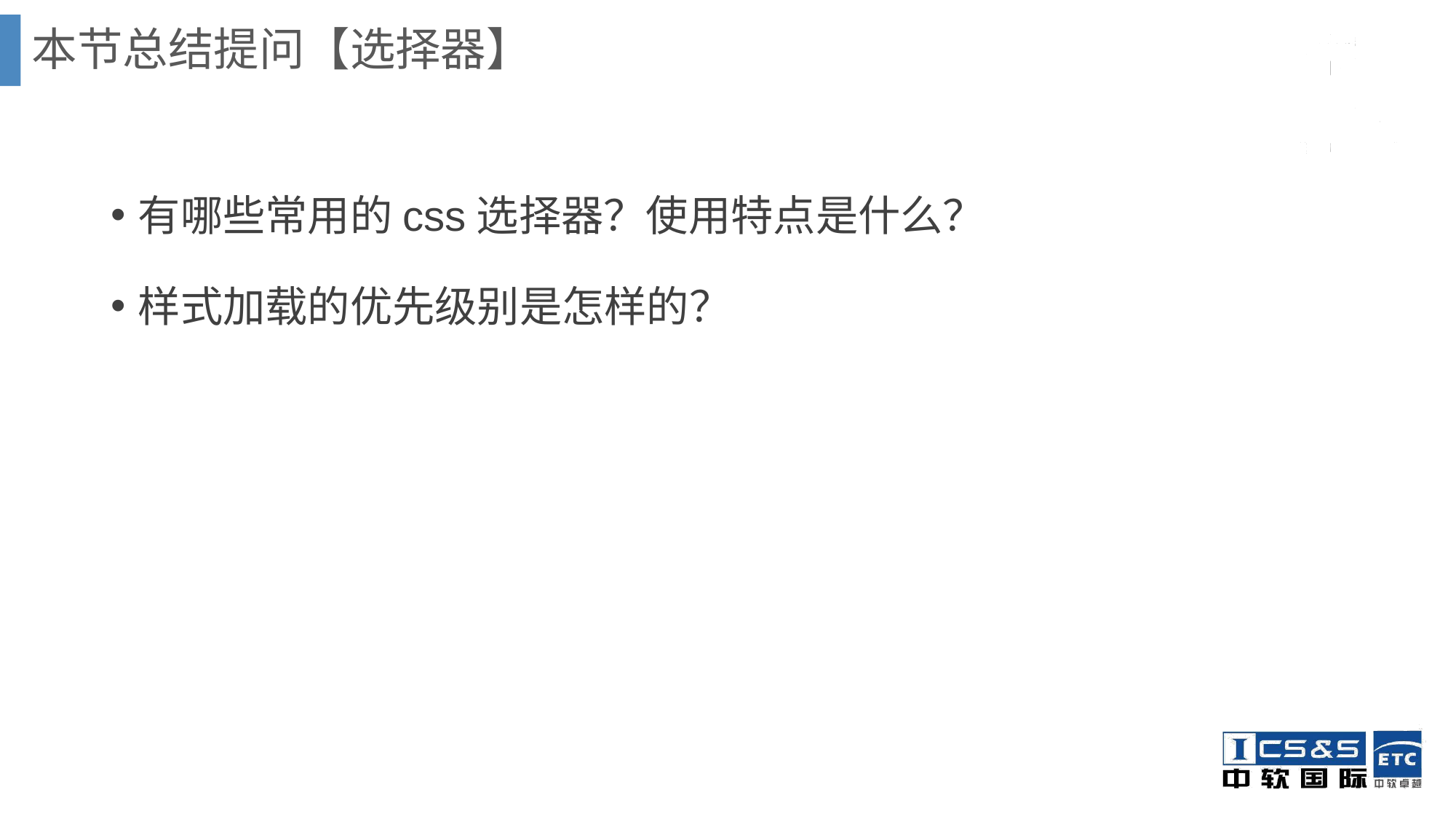

# 本节总结提问【选择器】
有哪些常用的css选择器？使用特点是什么？
样式加载的优先级别是怎样的？